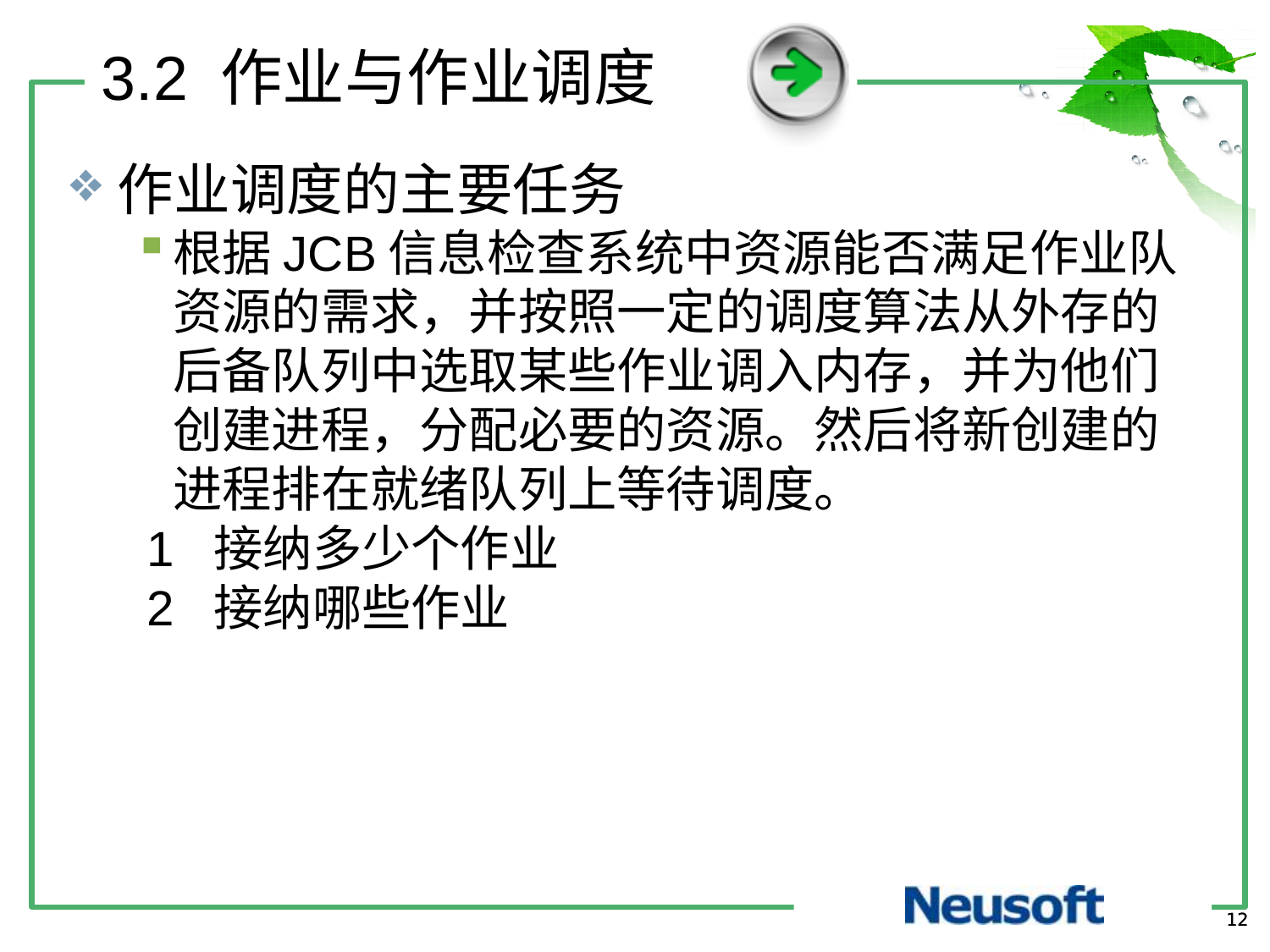

3.2 作业与作业调度
作业调度的主要任务
根据JCB信息检查系统中资源能否满足作业队资源的需求，并按照一定的调度算法从外存的后备队列中选取某些作业调入内存，并为他们创建进程，分配必要的资源。然后将新创建的进程排在就绪队列上等待调度。
 1  接纳多少个作业
 2  接纳哪些作业
12
12